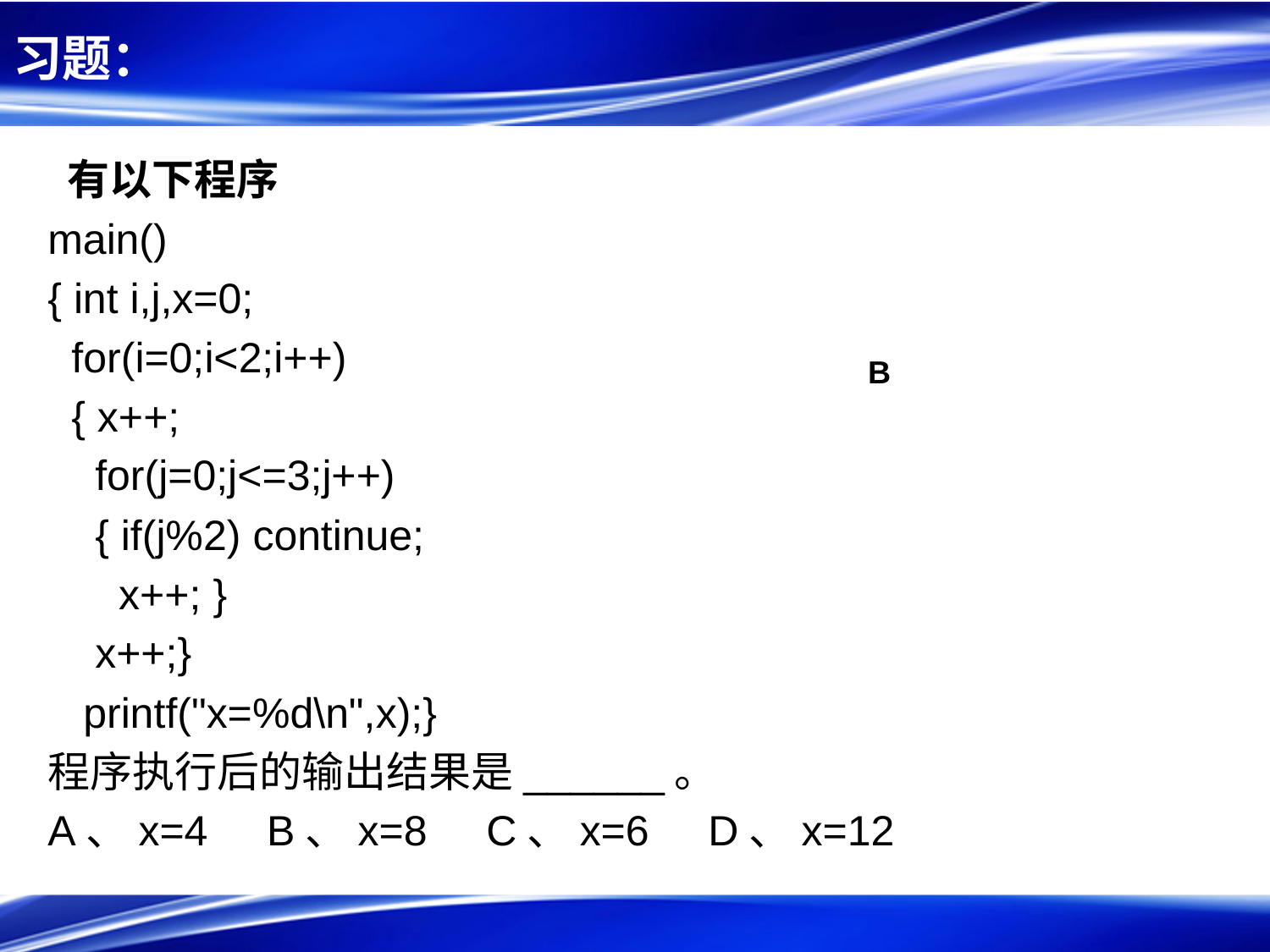

# 习题：
 有以下程序
main()
{ int i,j,x=0;
  for(i=0;i<2;i++)
  { x++;
    for(j=0;j<=3;j++)
    { if(j%2) continue;
      x++; }
    x++;}
   printf("x=%d\n",x);}
程序执行后的输出结果是______。
A、x=4     B、x=8     C、x=6     D、x=12
B